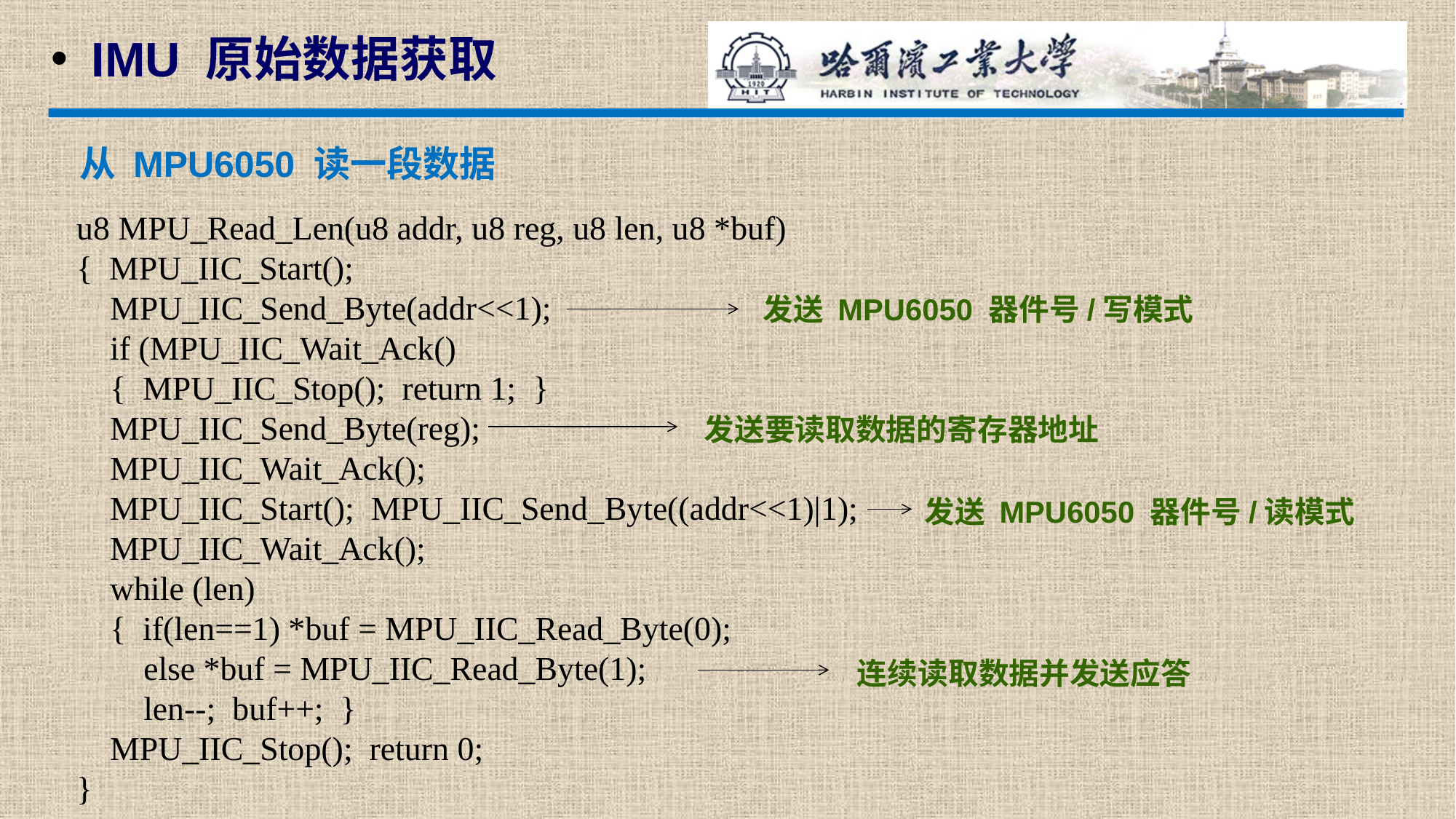

IMU 原始数据获取
从 MPU6050 读一段数据
u8 MPU_Read_Len(u8 addr, u8 reg, u8 len, u8 *buf)
{  MPU_IIC_Start();
    MPU_IIC_Send_Byte(addr<<1);
    if (MPU_IIC_Wait_Ack()
    {  MPU_IIC_Stop();  return 1;  }
    MPU_IIC_Send_Byte(reg);
    MPU_IIC_Wait_Ack();
    MPU_IIC_Start();  MPU_IIC_Send_Byte((addr<<1)|1);
    MPU_IIC_Wait_Ack();
    while (len)
    {  if(len==1) *buf = MPU_IIC_Read_Byte(0);
        else *buf = MPU_IIC_Read_Byte(1);
        len--;  buf++;  }
    MPU_IIC_Stop();  return 0;
}
发送 MPU6050 器件号/写模式
发送要读取数据的寄存器地址
发送 MPU6050 器件号/读模式
连续读取数据并发送应答